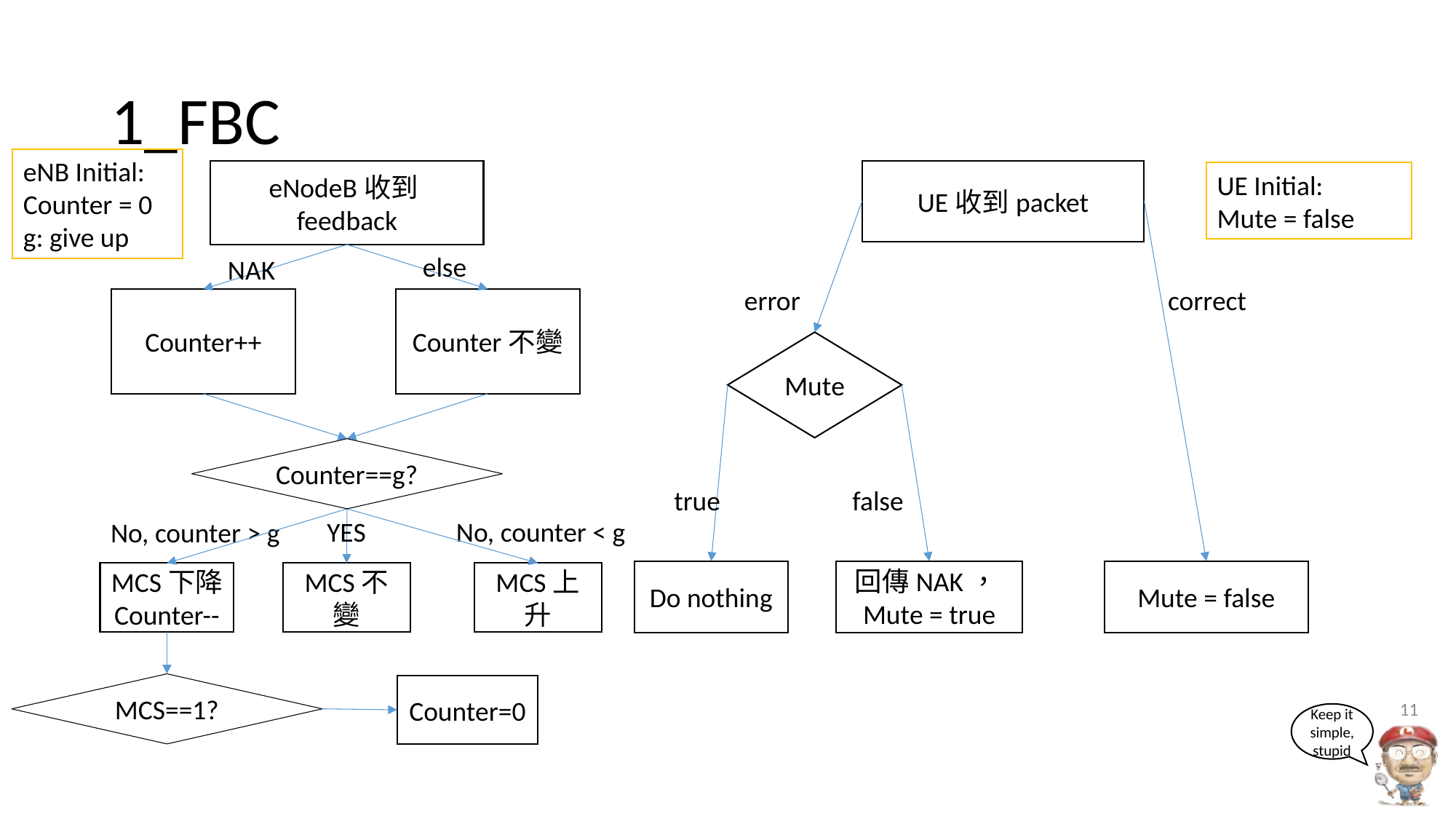

# 1_FBC
eNB Initial:
Counter = 0
g: give up
eNodeB收到feedback
UE收到packet
UE Initial:
Mute = false
else
NAK
error
correct
Counter++
Counter不變
Mute
Counter==g?
true
false
YES
No, counter < g
No, counter > g
Mute = false
Do nothing
回傳NAK，Mute = true
MCS下降
Counter--
MCS上升
MCS不變
MCS==1?
Counter=0
11